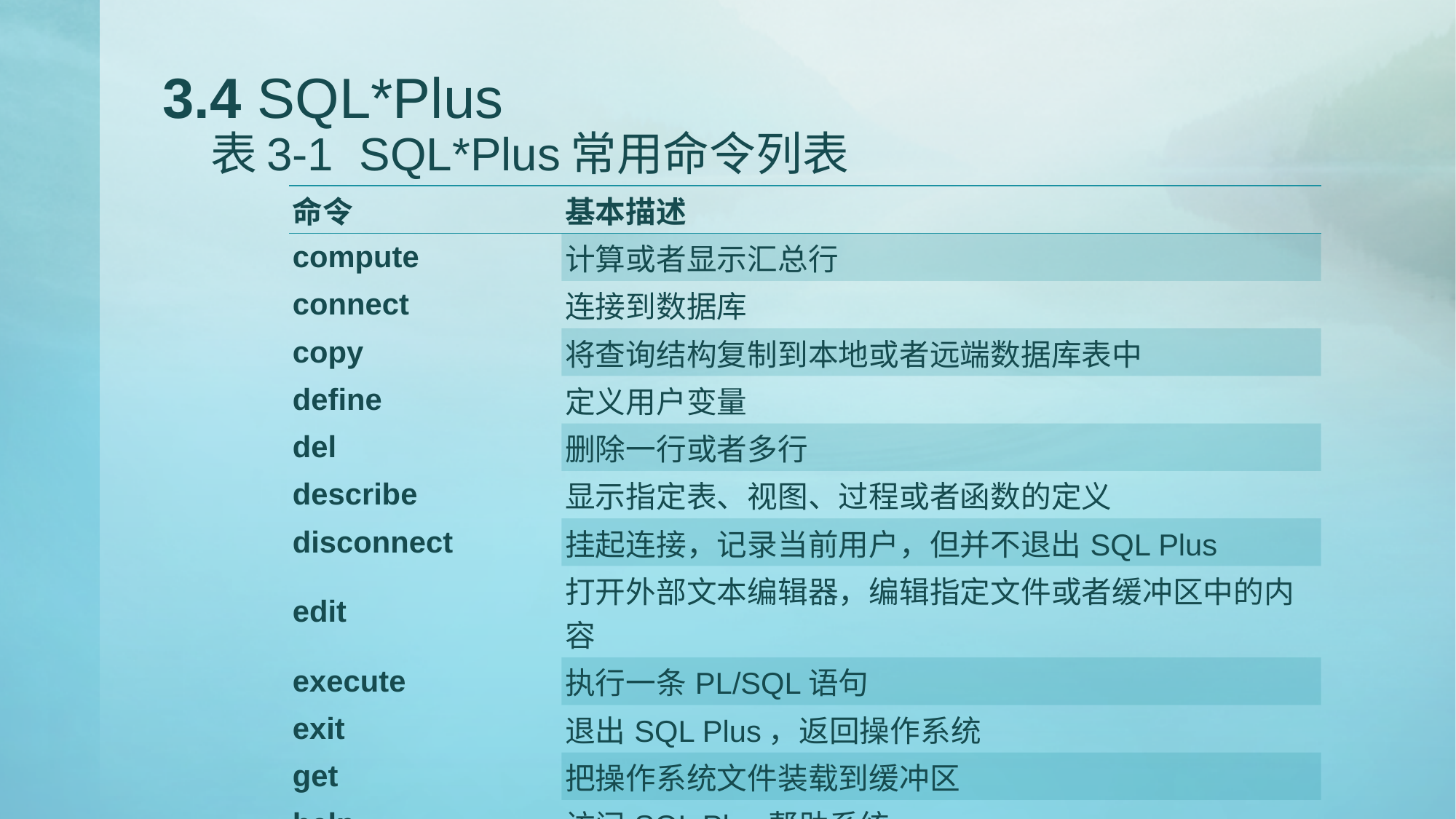

# 3.4 SQL*Plus 表3-1  SQL*Plus常用命令列表
| 命令 | 基本描述 |
| --- | --- |
| compute | 计算或者显示汇总行 |
| connect | 连接到数据库 |
| copy | 将查询结构复制到本地或者远端数据库表中 |
| define | 定义用户变量 |
| del | 删除一行或者多行 |
| describe | 显示指定表、视图、过程或者函数的定义 |
| disconnect | 挂起连接，记录当前用户，但并不退出SQL Plus |
| edit | 打开外部文本编辑器，编辑指定文件或者缓冲区中的内容 |
| execute | 执行一条PL/SQL语句 |
| exit | 退出SQL Plus，返回操作系统 |
| get | 把操作系统文件装载到缓冲区 |
| help | 访问SQL Plus帮助系统 |